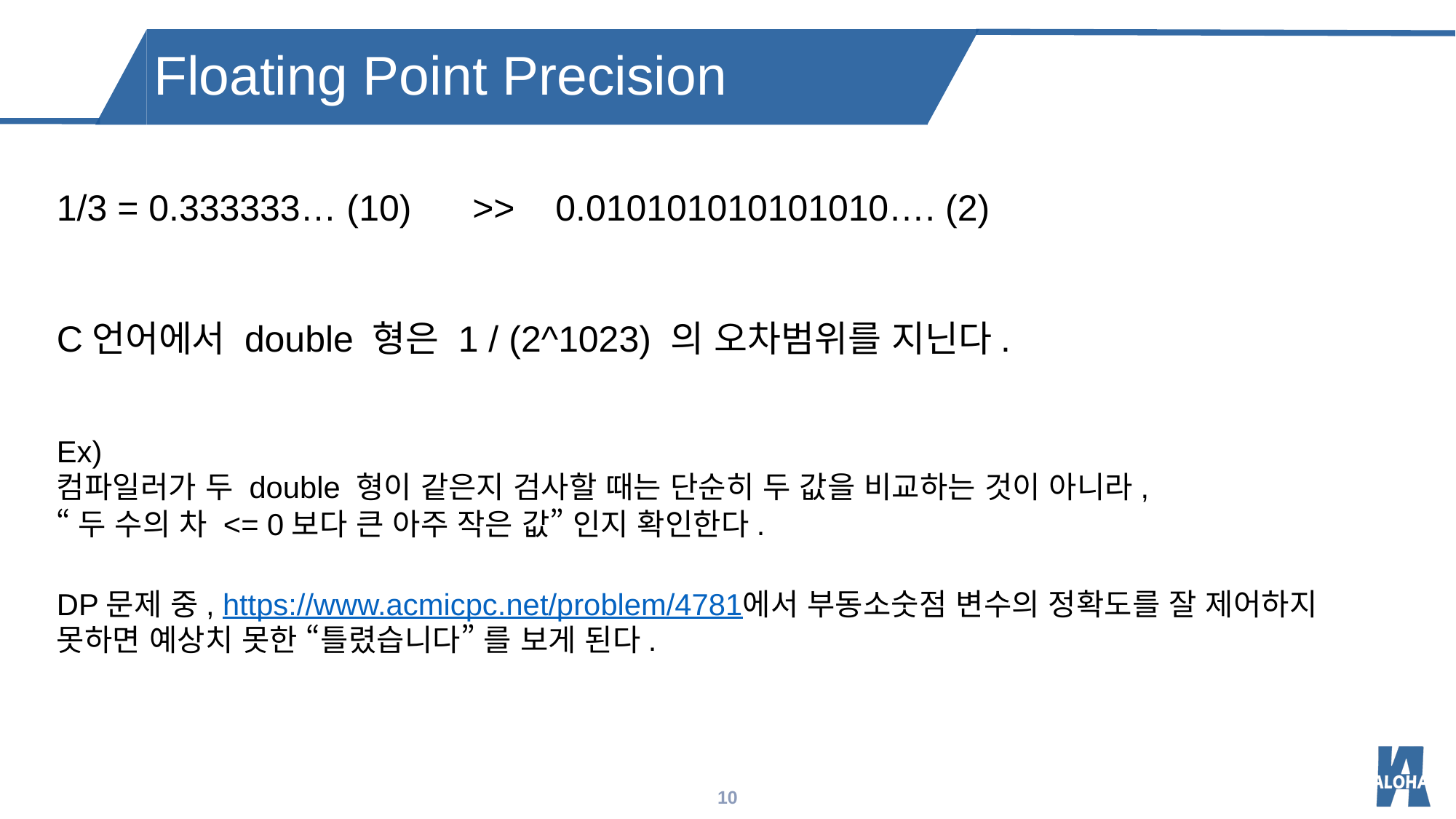

Floating Point Precision
1/3 = 0.333333… (10)      >>    0.010101010101010…. (2)

C언어에서 double 형은 1 / (2^1023) 의 오차범위를 지닌다.

Ex)
컴파일러가 두 double 형이 같은지 검사할 때는 단순히 두 값을 비교하는 것이 아니라,
“두 수의 차 <= 0보다 큰 아주 작은 값” 인지 확인한다.

DP문제 중, https://www.acmicpc.net/problem/4781에서 부동소숫점 변수의 정확도를 잘 제어하지 못하면 예상치 못한 “틀렸습니다” 를 보게 된다.

10